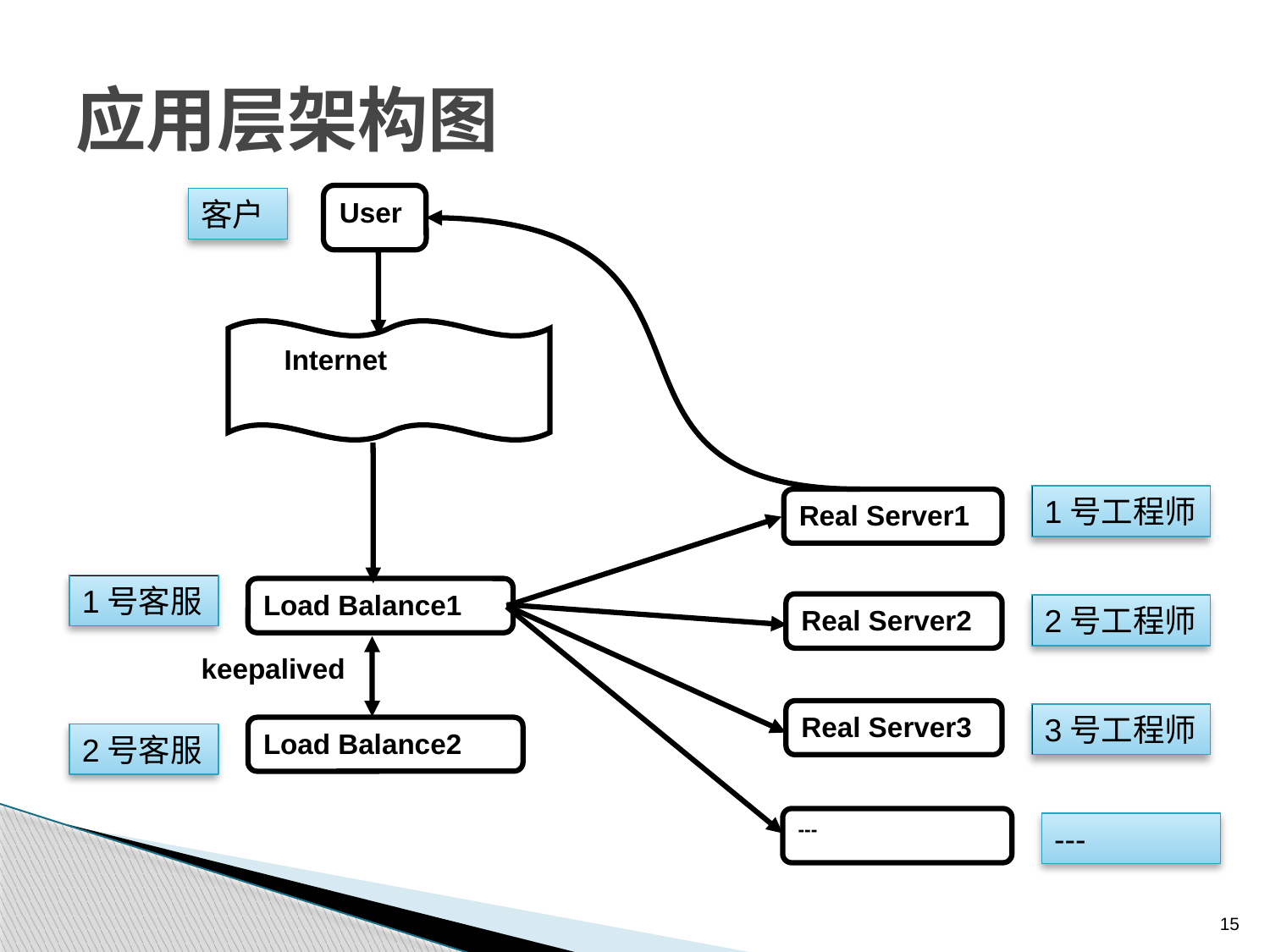

# 应用层架构图
User
客户

       Internet

1号工程师
Real Server1

1号客服
Load Balance1
Real Server2
2号工程师

keepalived
Real Server3
3号工程师
Load Balance2
2号客服
---
---
15